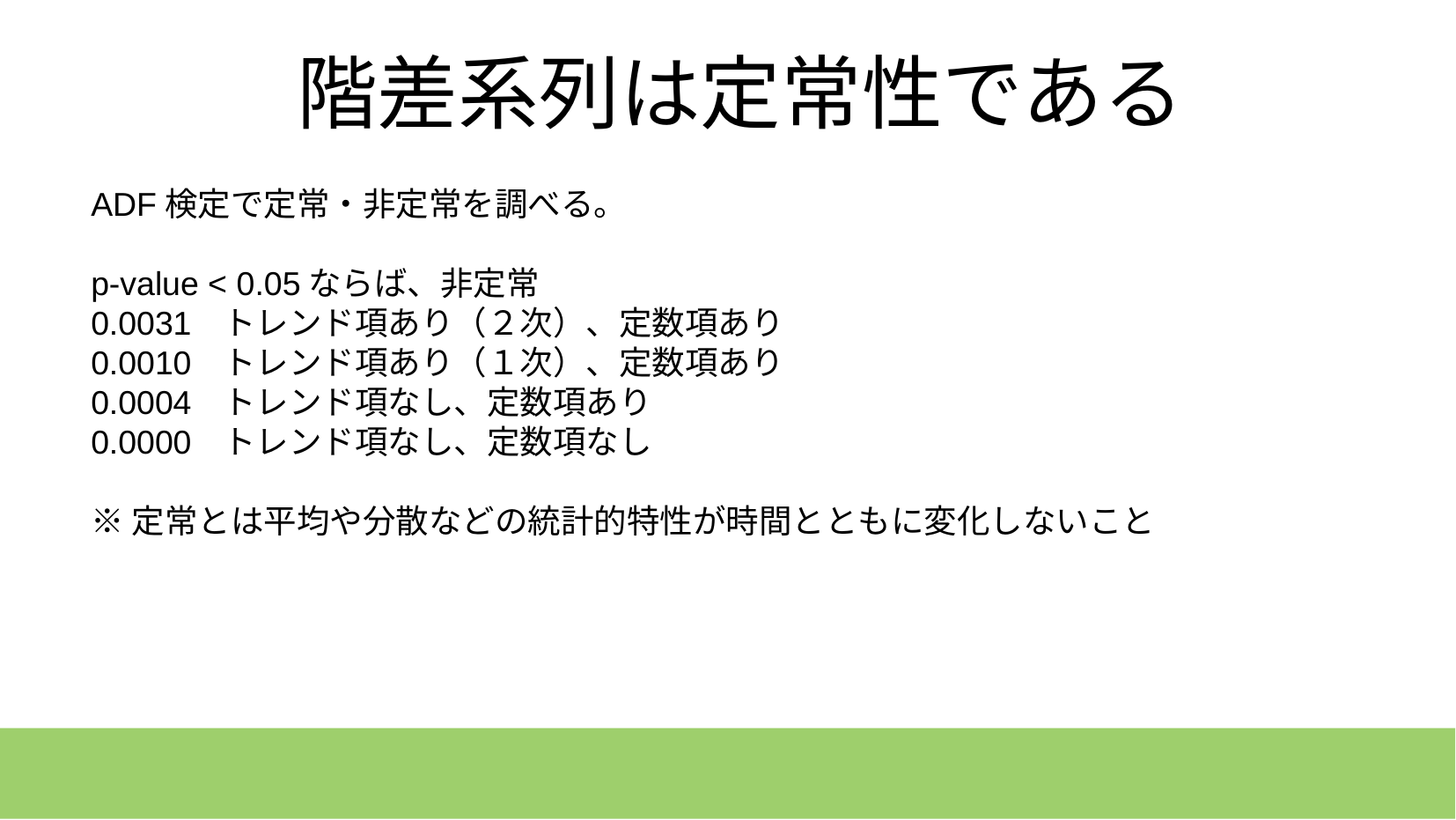

# 階差系列は定常性である
ADF検定で定常・非定常を調べる。

p-value < 0.05ならば、非定常
0.0031	トレンド項あり（２次）、定数項あり
0.0010	トレンド項あり（１次）、定数項あり
0.0004	トレンド項なし、定数項あり
0.0000	トレンド項なし、定数項なし

※定常とは平均や分散などの統計的特性が時間とともに変化しないこと